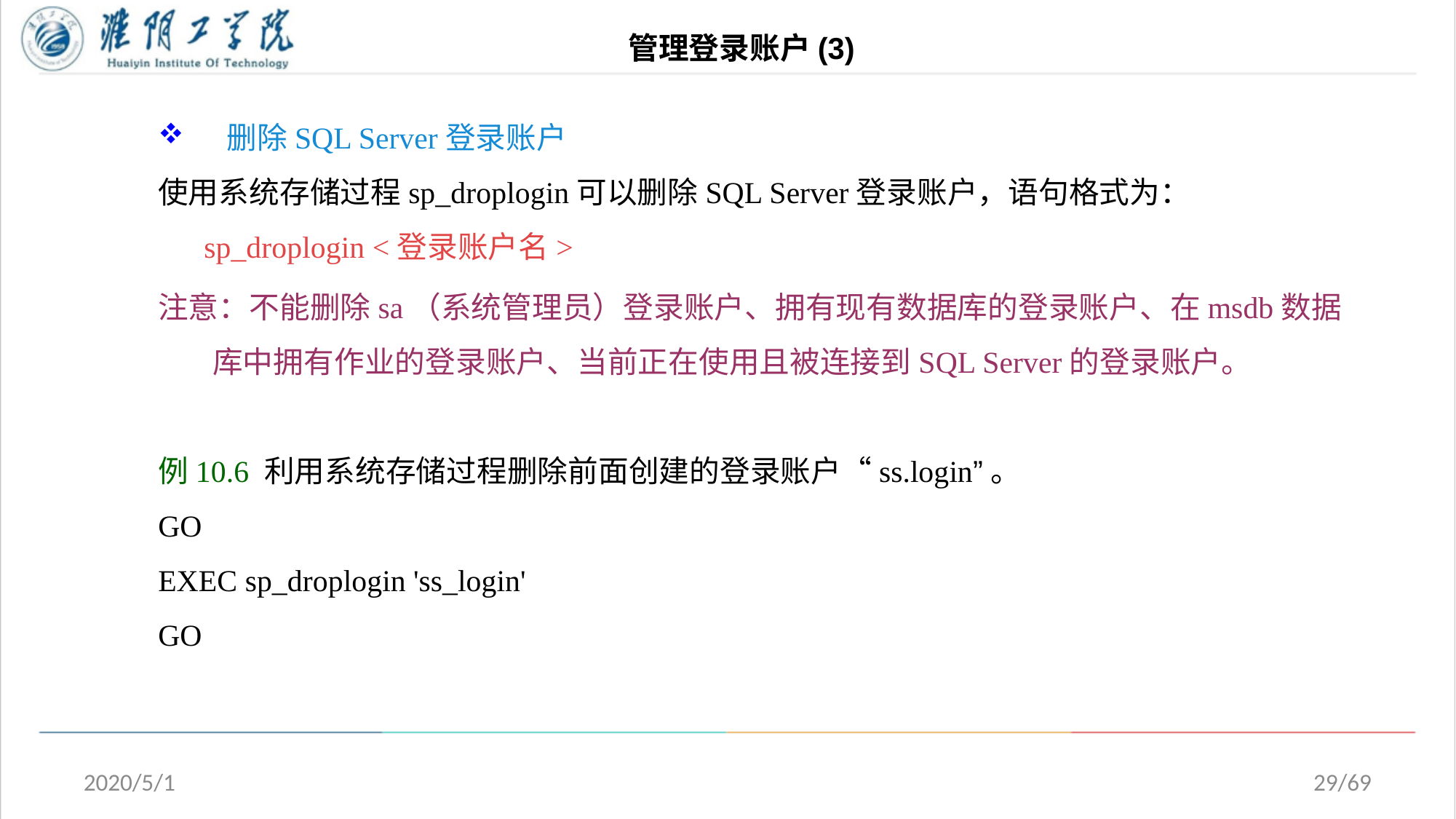

# 管理登录账户(3)
 删除SQL Server登录账户
使用系统存储过程sp_droplogin可以删除SQL Server登录账户，语句格式为：
      sp_droplogin <登录账户名>
注意：不能删除sa（系统管理员）登录账户、拥有现有数据库的登录账户、在msdb数据库中拥有作业的登录账户、当前正在使用且被连接到SQL Server的登录账户。

例10.6 利用系统存储过程删除前面创建的登录账户“ss.login”。
GO
EXEC sp_droplogin 'ss_login'
GO
2020/5/1
29/69